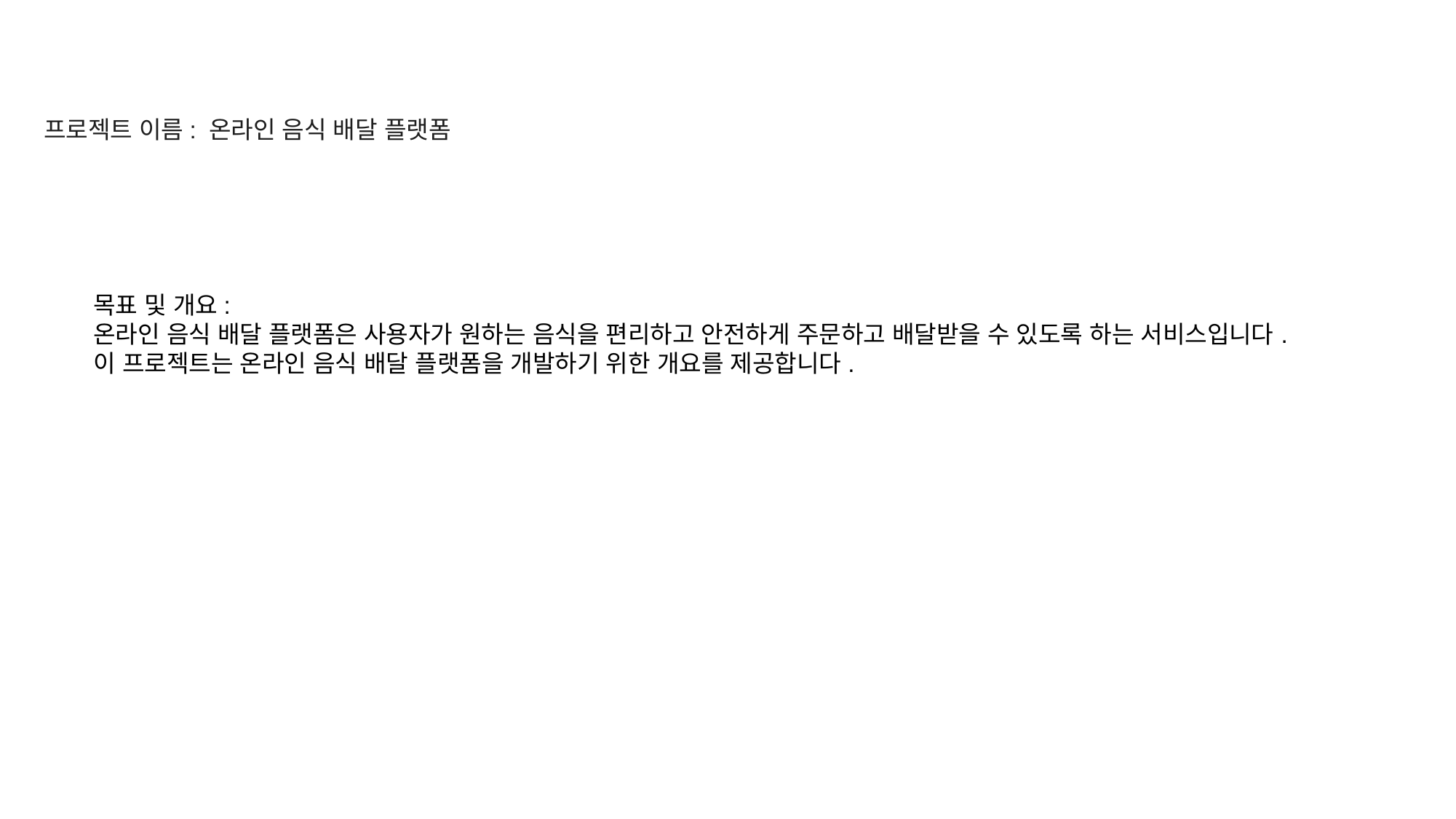

프로젝트 이름: 온라인 음식 배달 플랫폼
목표 및 개요:
온라인 음식 배달 플랫폼은 사용자가 원하는 음식을 편리하고 안전하게 주문하고 배달받을 수 있도록 하는 서비스입니다.
이 프로젝트는 온라인 음식 배달 플랫폼을 개발하기 위한 개요를 제공합니다.